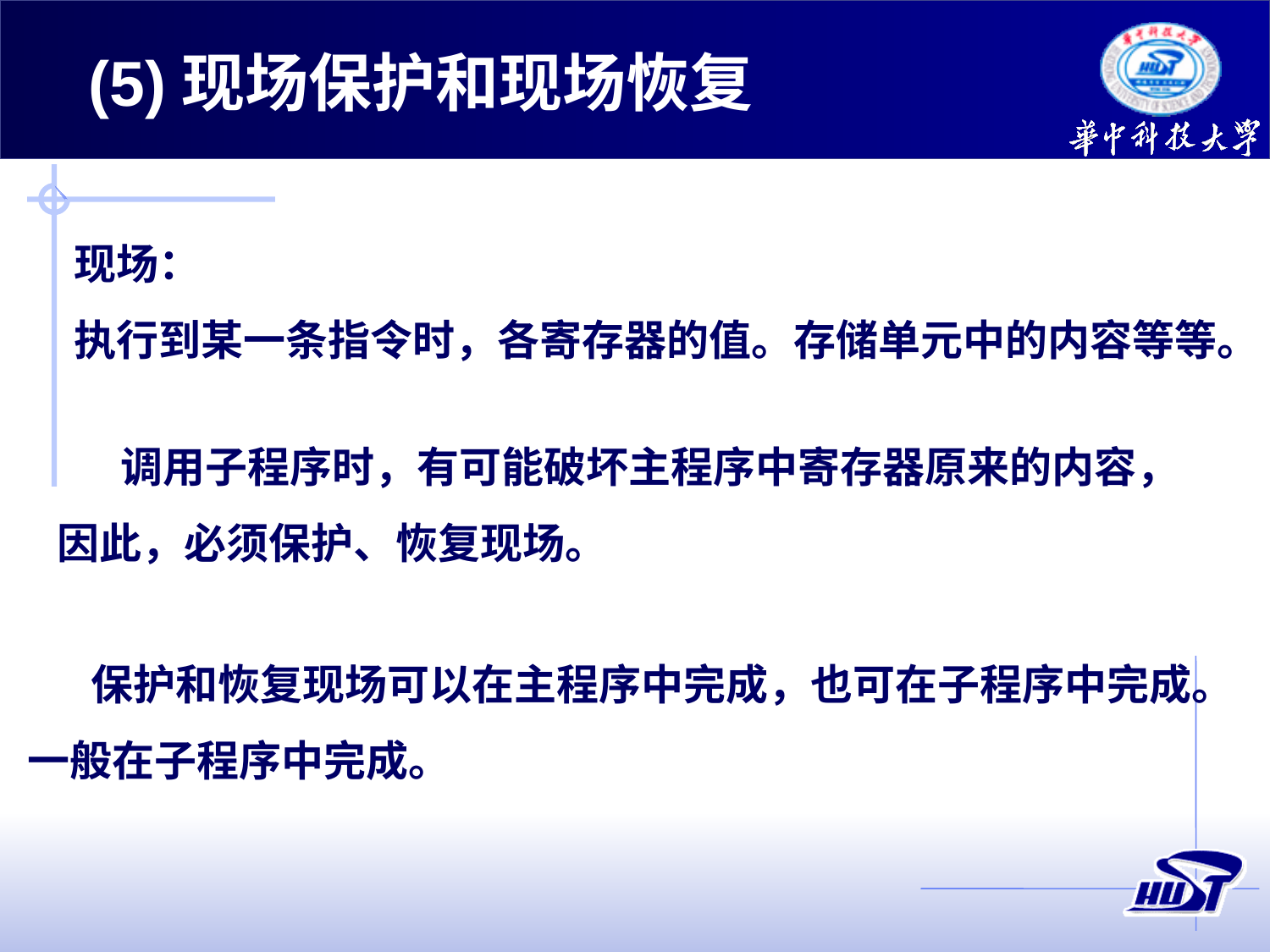

(5)现场保护和现场恢复
现场：
执行到某一条指令时，各寄存器的值。存储单元中的内容等等。
调用子程序时，有可能破坏主程序中寄存器原来的内容，因此，必须保护、恢复现场。
保护和恢复现场可以在主程序中完成，也可在子程序中完成。一般在子程序中完成。